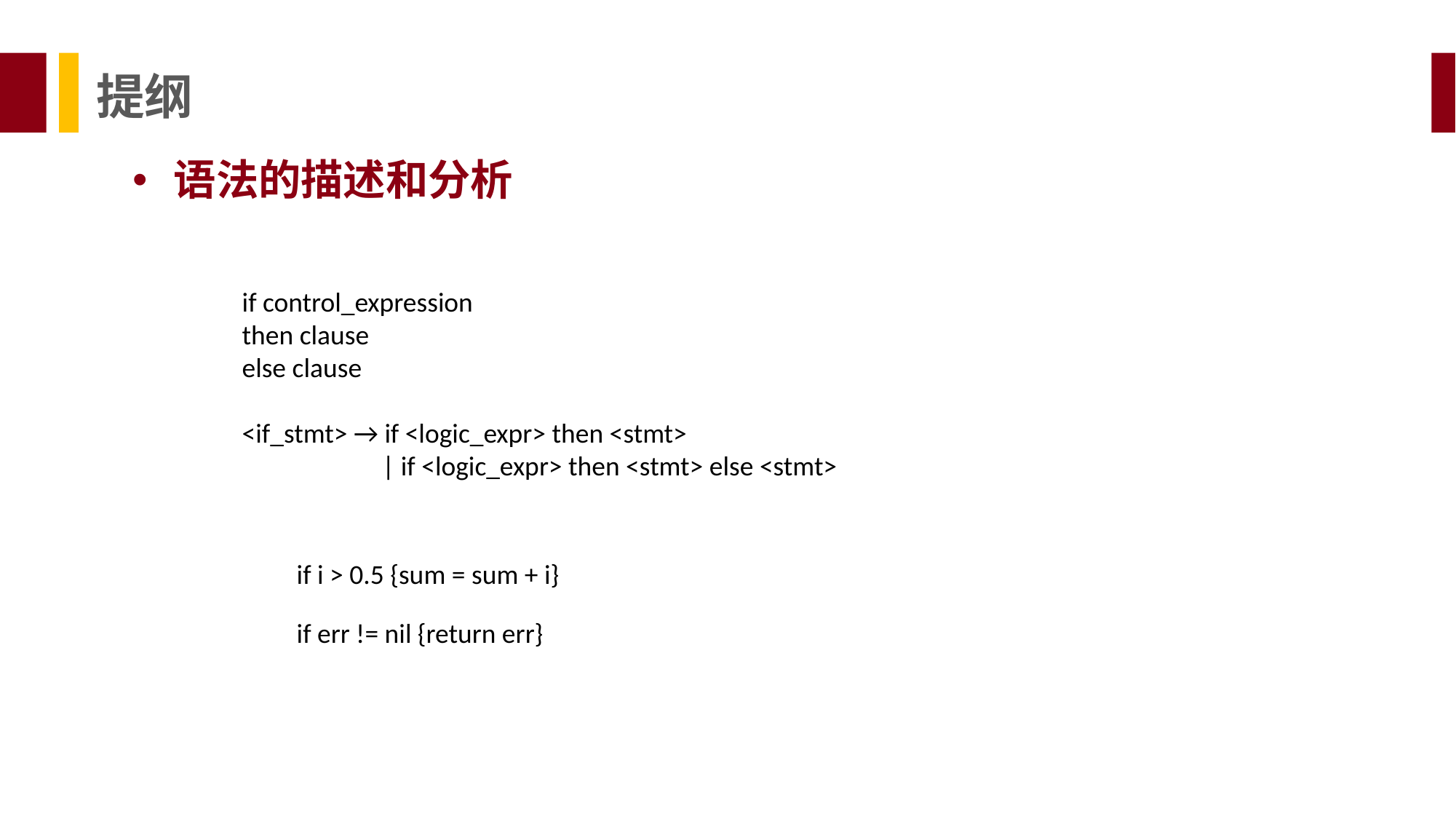

提纲
语法的描述和分析

	if control_expression
	then clause
	else clause

	<if_stmt> → if <logic_expr> then <stmt>
		     | if <logic_expr> then <stmt> else <stmt>

	if i > 0.5 {sum = sum + i}

	if err != nil {return err}